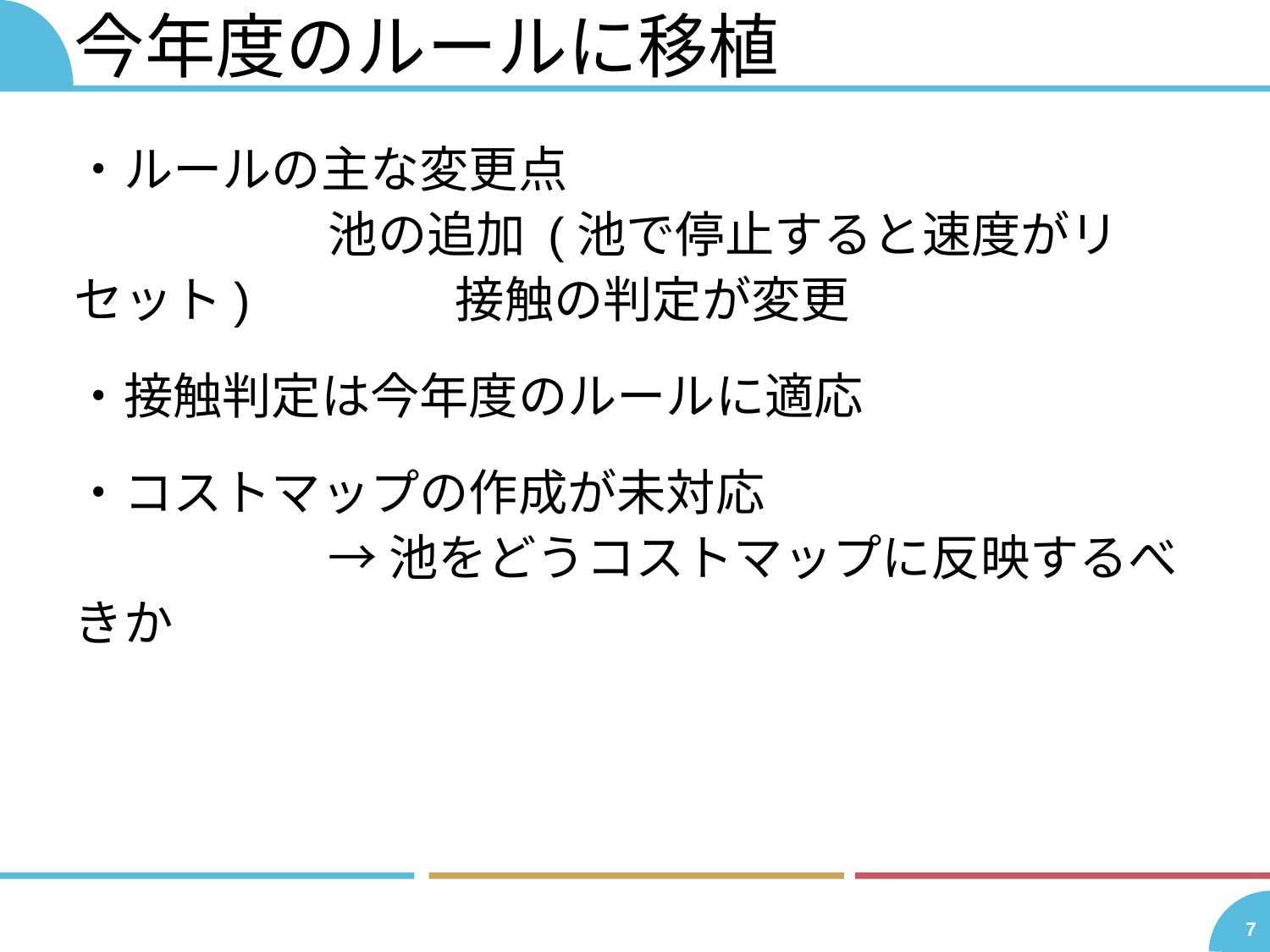

# 今年度のルールに移植
・ルールの主な変更点							池の追加 (池で停止すると速度がリセット)		接触の判定が変更
・接触判定は今年度のルールに適応
・コストマップの作成が未対応					→ 池をどうコストマップに反映するべきか

7